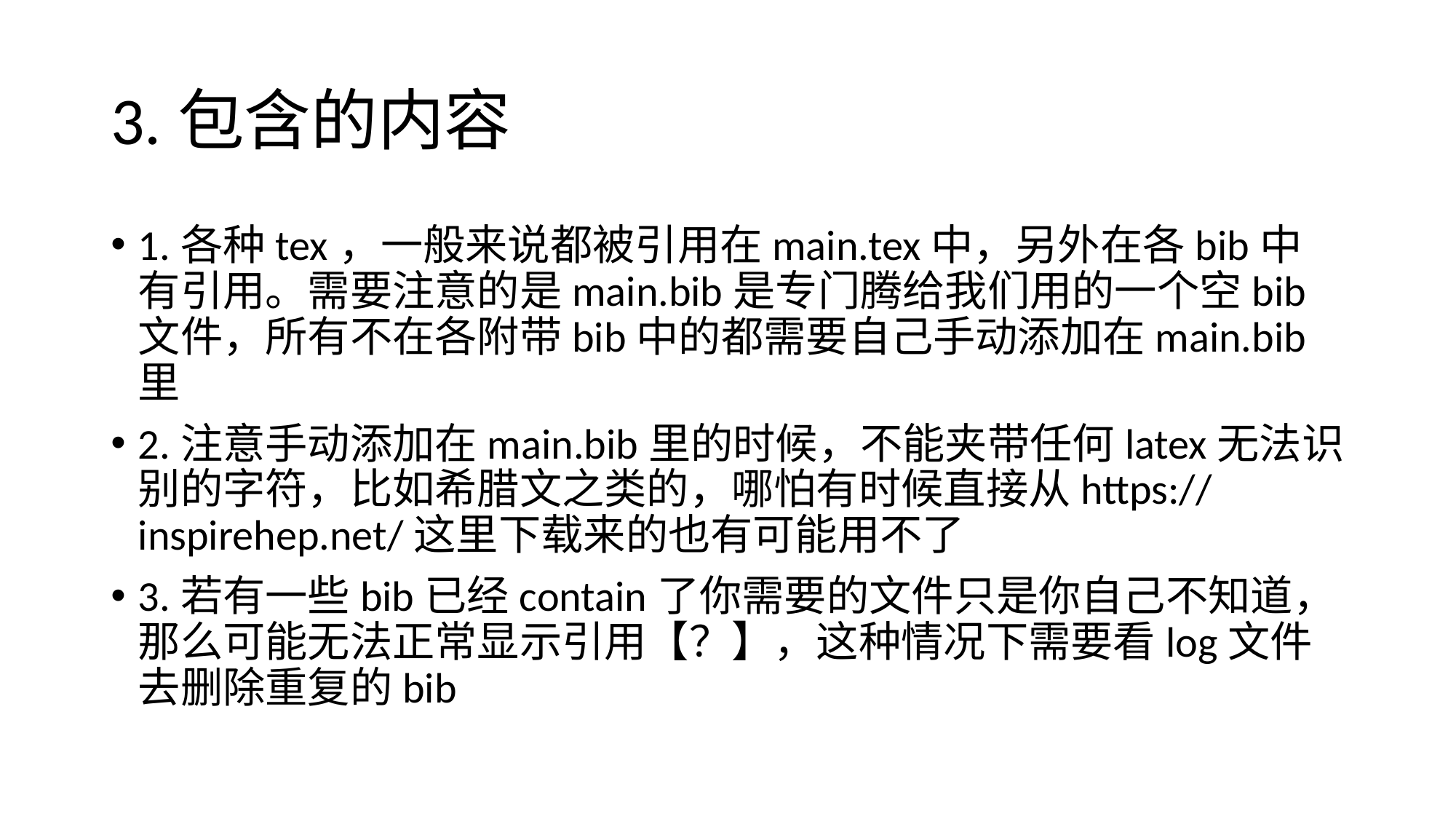

# 3.包含的内容
1.各种tex，一般来说都被引用在main.tex中，另外在各bib中有引用。需要注意的是main.bib是专门腾给我们用的一个空bib文件，所有不在各附带bib中的都需要自己手动添加在main.bib里
2.注意手动添加在main.bib里的时候，不能夹带任何latex无法识别的字符，比如希腊文之类的，哪怕有时候直接从https://inspirehep.net/这里下载来的也有可能用不了
3.若有一些bib已经contain了你需要的文件只是你自己不知道，那么可能无法正常显示引用【？】，这种情况下需要看log文件去删除重复的bib